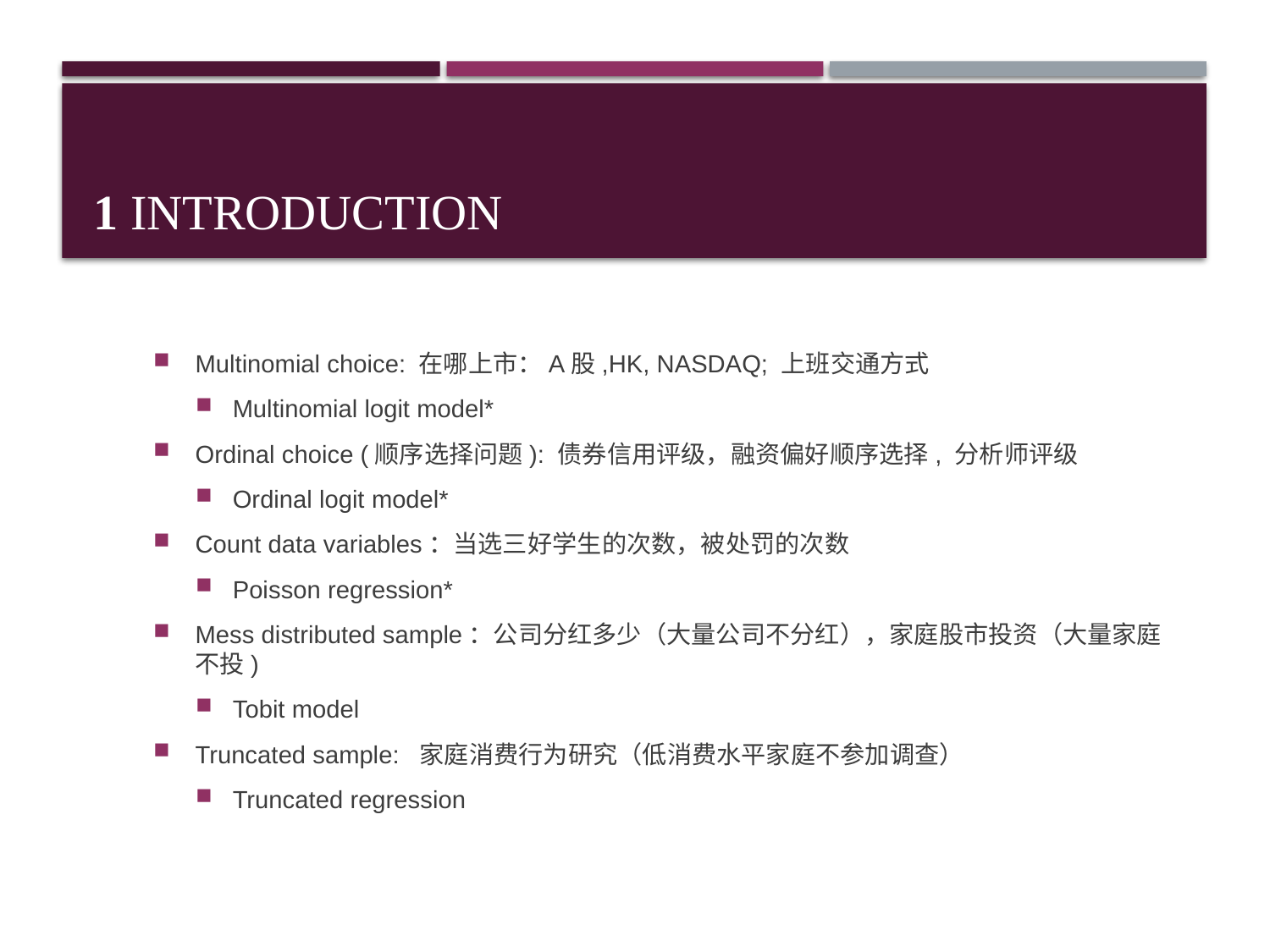

# 1 Introduction
Multinomial choice: 在哪上市：A股,HK, NASDAQ; 上班交通方式
Multinomial logit model*
Ordinal choice (顺序选择问题): 债券信用评级，融资偏好顺序选择, 分析师评级
Ordinal logit model*
Count data variables：当选三好学生的次数，被处罚的次数
Poisson regression*
Mess distributed sample：公司分红多少（大量公司不分红），家庭股市投资（大量家庭不投)
Tobit model
Truncated sample:  家庭消费行为研究（低消费水平家庭不参加调查）
Truncated regression